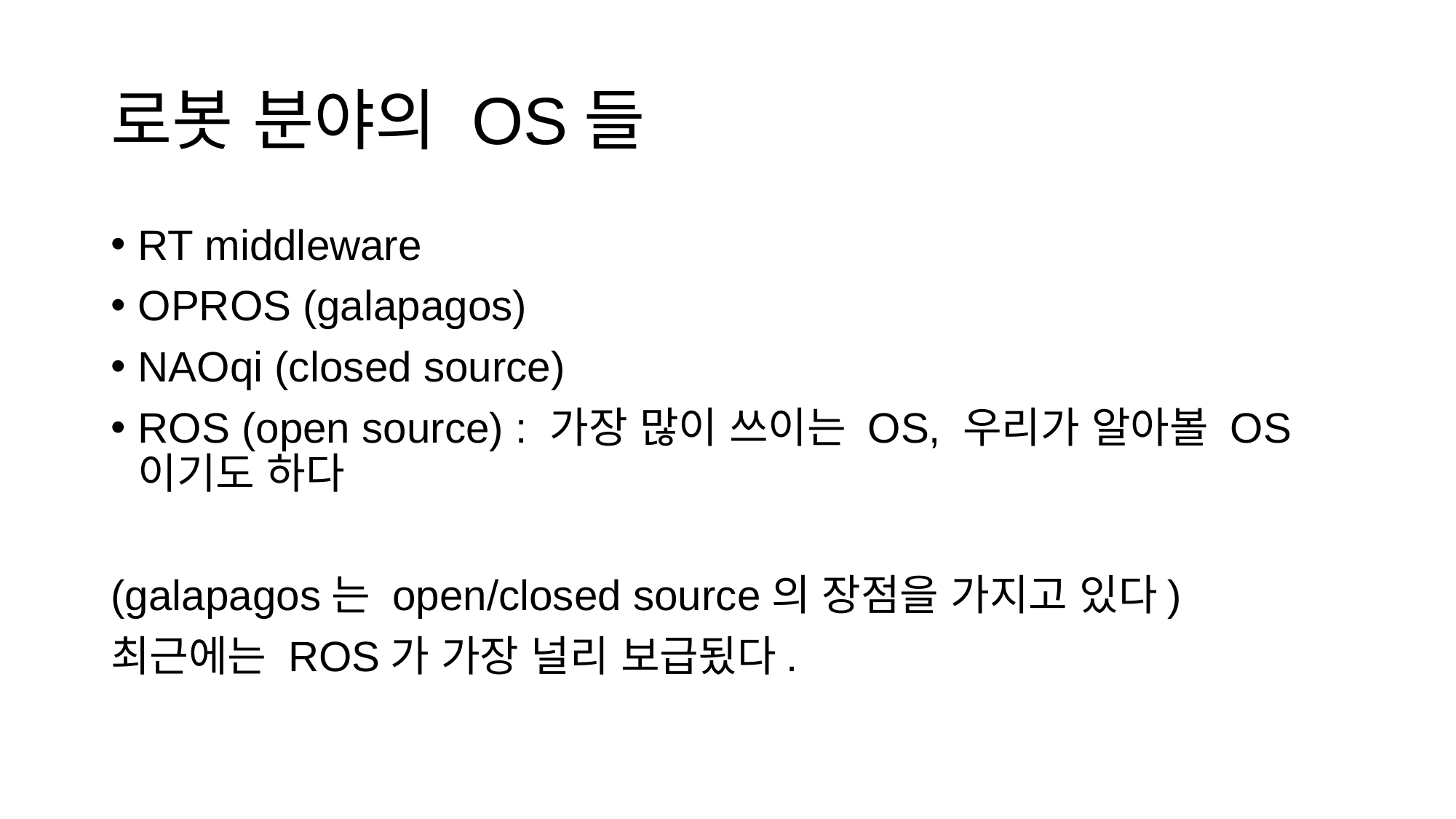

# 로봇 분야의 OS들
RT middleware
OPROS (galapagos)
NAOqi (closed source)
ROS (open source) : 가장 많이 쓰이는 OS, 우리가 알아볼 OS이기도 하다

(galapagos는 open/closed source의 장점을 가지고 있다)
최근에는 ROS가 가장 널리 보급됬다.